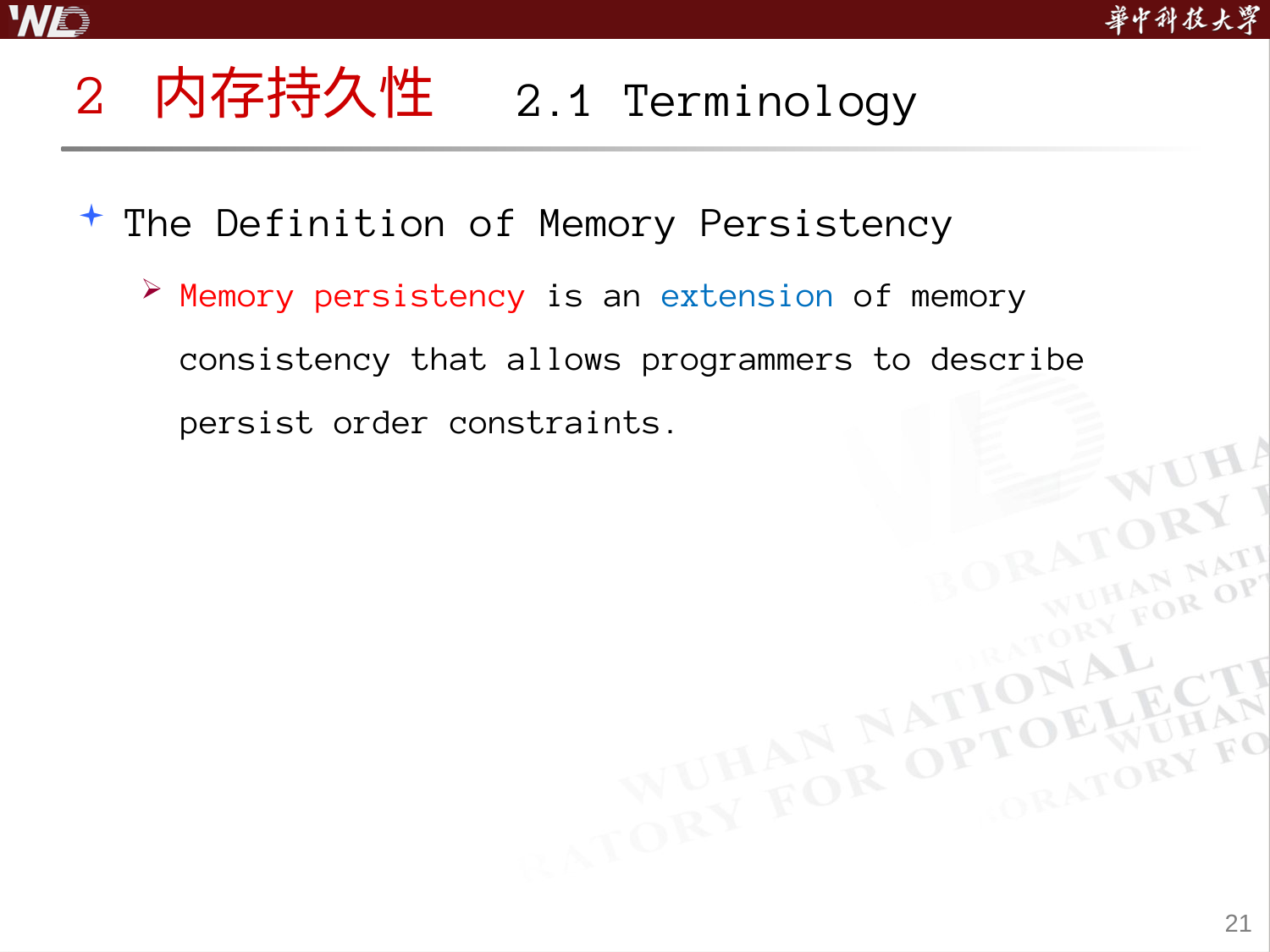

# 2 内存持久性
2.1 Terminology
The Definition of Memory Persistency
Memory persistency is an extension of memory consistency that allows programmers to describe persist order constraints.
21